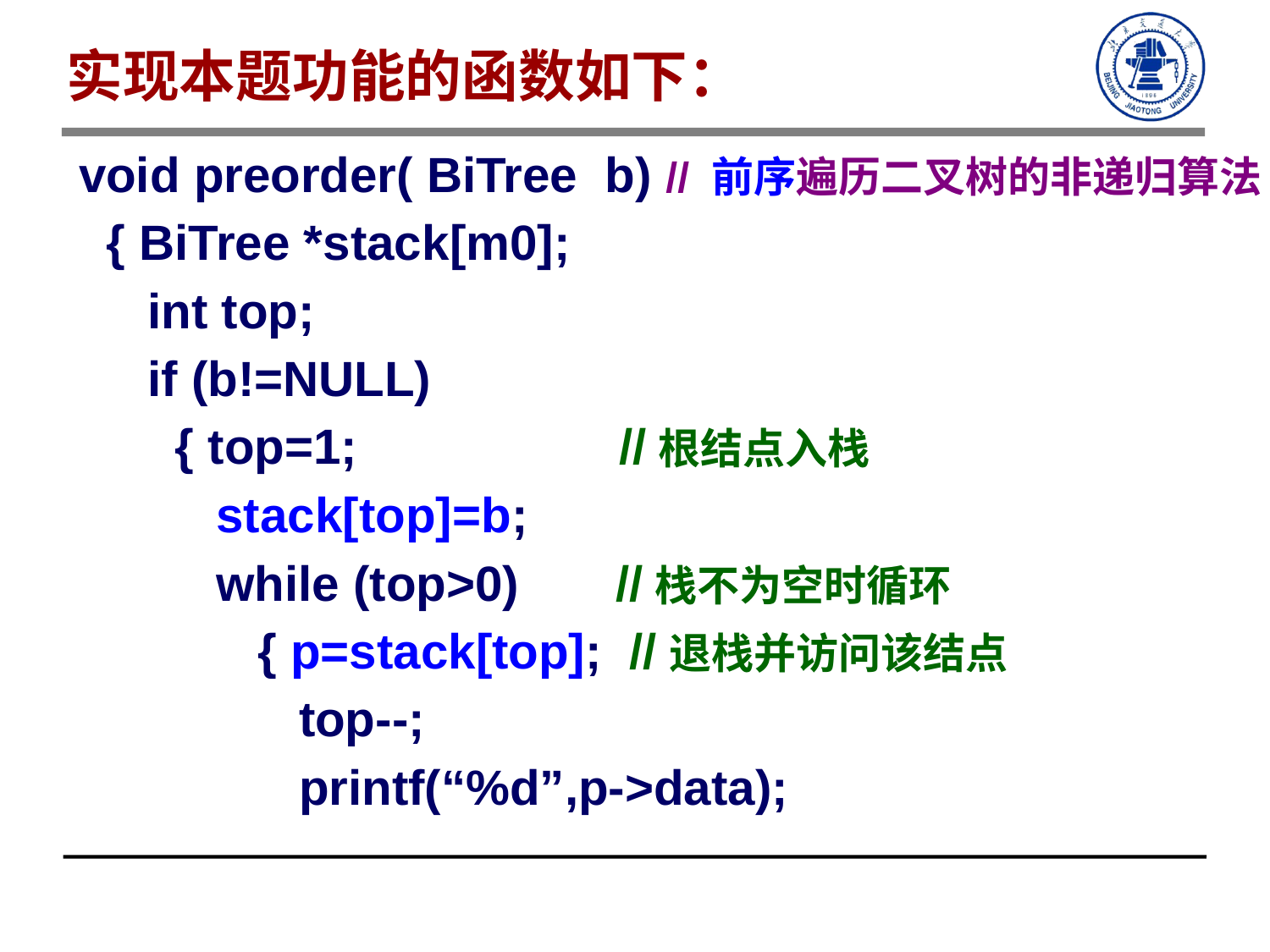

实现本题功能的函数如下：
void preorder( BiTree  b) // 前序遍历二叉树的非递归算法
  { BiTree *stack[m0];
     int top;
     if (b!=NULL)
       { top=1;                   //根结点入栈
          stack[top]=b;
          while (top>0)       //栈不为空时循环
             { p=stack[top];  //退栈并访问该结点
                top--;
                printf(“%d”,p->data);